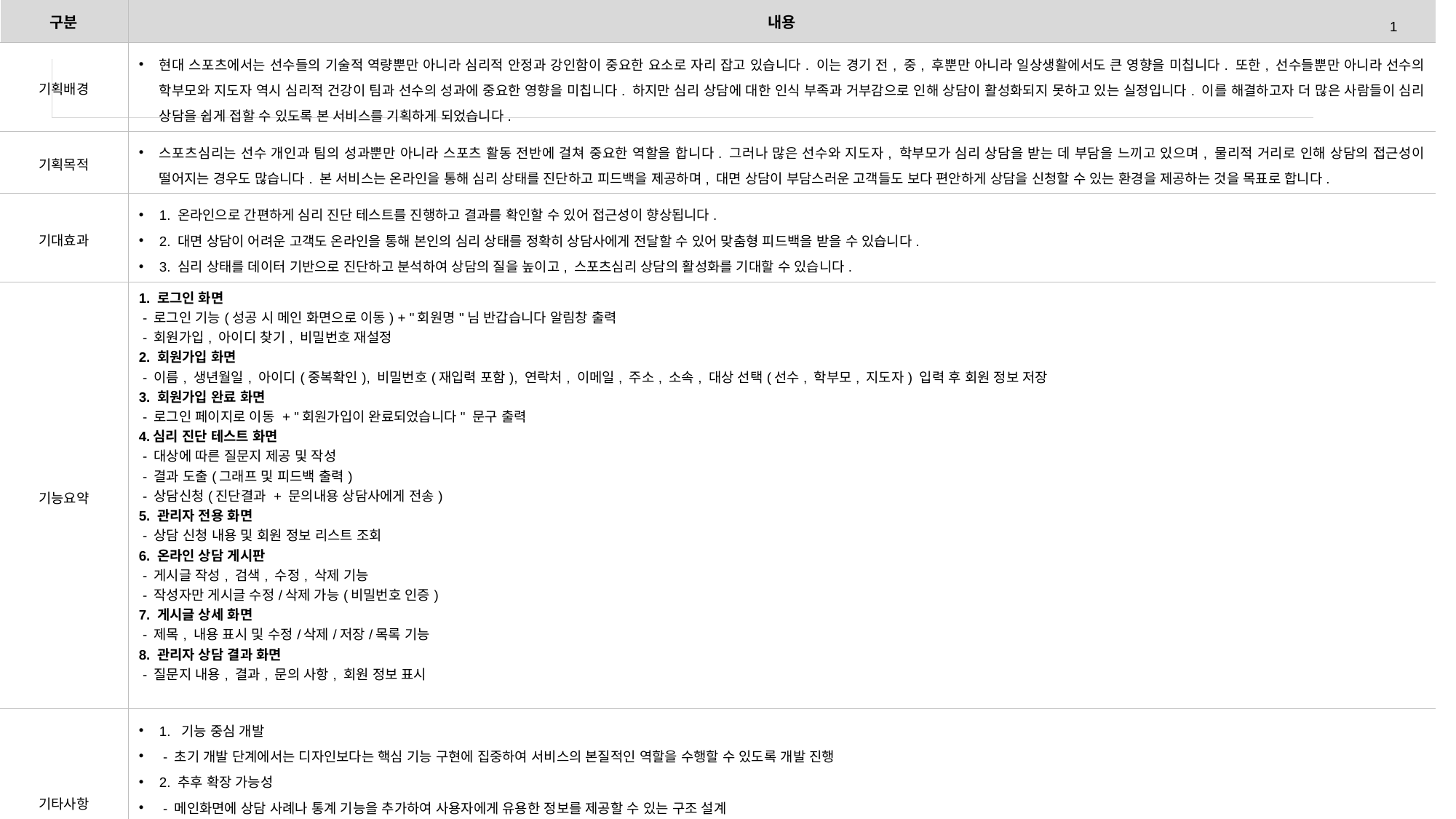

| 구분 | 내용 |
| --- | --- |
| 기획배경 | 현대 스포츠에서는 선수들의 기술적 역량뿐만 아니라 심리적 안정과 강인함이 중요한 요소로 자리 잡고 있습니다. 이는 경기 전, 중, 후뿐만 아니라 일상생활에서도 큰 영향을 미칩니다. 또한, 선수들뿐만 아니라 선수의 학부모와 지도자 역시 심리적 건강이 팀과 선수의 성과에 중요한 영향을 미칩니다. 하지만 심리 상담에 대한 인식 부족과 거부감으로 인해 상담이 활성화되지 못하고 있는 실정입니다. 이를 해결하고자 더 많은 사람들이 심리 상담을 쉽게 접할 수 있도록 본 서비스를 기획하게 되었습니다. |
| 기획목적 | 스포츠심리는 선수 개인과 팀의 성과뿐만 아니라 스포츠 활동 전반에 걸쳐 중요한 역할을 합니다. 그러나 많은 선수와 지도자, 학부모가 심리 상담을 받는 데 부담을 느끼고 있으며, 물리적 거리로 인해 상담의 접근성이 떨어지는 경우도 많습니다. 본 서비스는 온라인을 통해 심리 상태를 진단하고 피드백을 제공하며, 대면 상담이 부담스러운 고객들도 보다 편안하게 상담을 신청할 수 있는 환경을 제공하는 것을 목표로 합니다. |
| 기대효과 | 1. 온라인으로 간편하게 심리 진단 테스트를 진행하고 결과를 확인할 수 있어 접근성이 향상됩니다. 2. 대면 상담이 어려운 고객도 온라인을 통해 본인의 심리 상태를 정확히 상담사에게 전달할 수 있어 맞춤형 피드백을 받을 수 있습니다. 3. 심리 상태를 데이터 기반으로 진단하고 분석하여 상담의 질을 높이고, 스포츠심리 상담의 활성화를 기대할 수 있습니다. |
| 기능요약 | 1. 로그인 화면 - 로그인 기능(성공 시 메인 화면으로 이동) + "회원명"님 반갑습니다 알림창 출력 - 회원가입, 아이디 찾기, 비밀번호 재설정 2. 회원가입 화면 - 이름, 생년월일, 아이디(중복확인), 비밀번호(재입력 포함), 연락처, 이메일, 주소, 소속, 대상 선택(선수, 학부모, 지도자) 입력 후 회원 정보 저장 3. 회원가입 완료 화면 - 로그인 페이지로 이동 + "회원가입이 완료되었습니다" 문구 출력 4.심리 진단 테스트 화면 - 대상에 따른 질문지 제공 및 작성 - 결과 도출(그래프 및 피드백 출력) - 상담신청(진단결과 + 문의내용 상담사에게 전송) 5. 관리자 전용 화면 - 상담 신청 내용 및 회원 정보 리스트 조회 6. 온라인 상담 게시판 - 게시글 작성, 검색, 수정, 삭제 기능 - 작성자만 게시글 수정/삭제 가능(비밀번호 인증) 7. 게시글 상세 화면 - 제목, 내용 표시 및 수정/삭제/저장/목록 기능 8. 관리자 상담 결과 화면 - 질문지 내용, 결과, 문의 사항, 회원 정보 표시 |
| 기타사항 | 1. 기능 중심 개발 - 초기 개발 단계에서는 디자인보다는 핵심 기능 구현에 집중하여 서비스의 본질적인 역할을 수행할 수 있도록 개발 진행 2. 추후 확장 가능성 - 메인화면에 상담 사례나 통계 기능을 추가하여 사용자에게 유용한 정보를 제공할 수 있는 구조 설계 - 비대면 줌 상담 기능(심리 상담의 접근성을 높이기 위해 비대면 상담 옵션을 추가로 제공) 3. 직관적인 메뉴 구성과 간단한 프로세스를 통해 사용자 접근성을 높임 |
# 마인드골
1